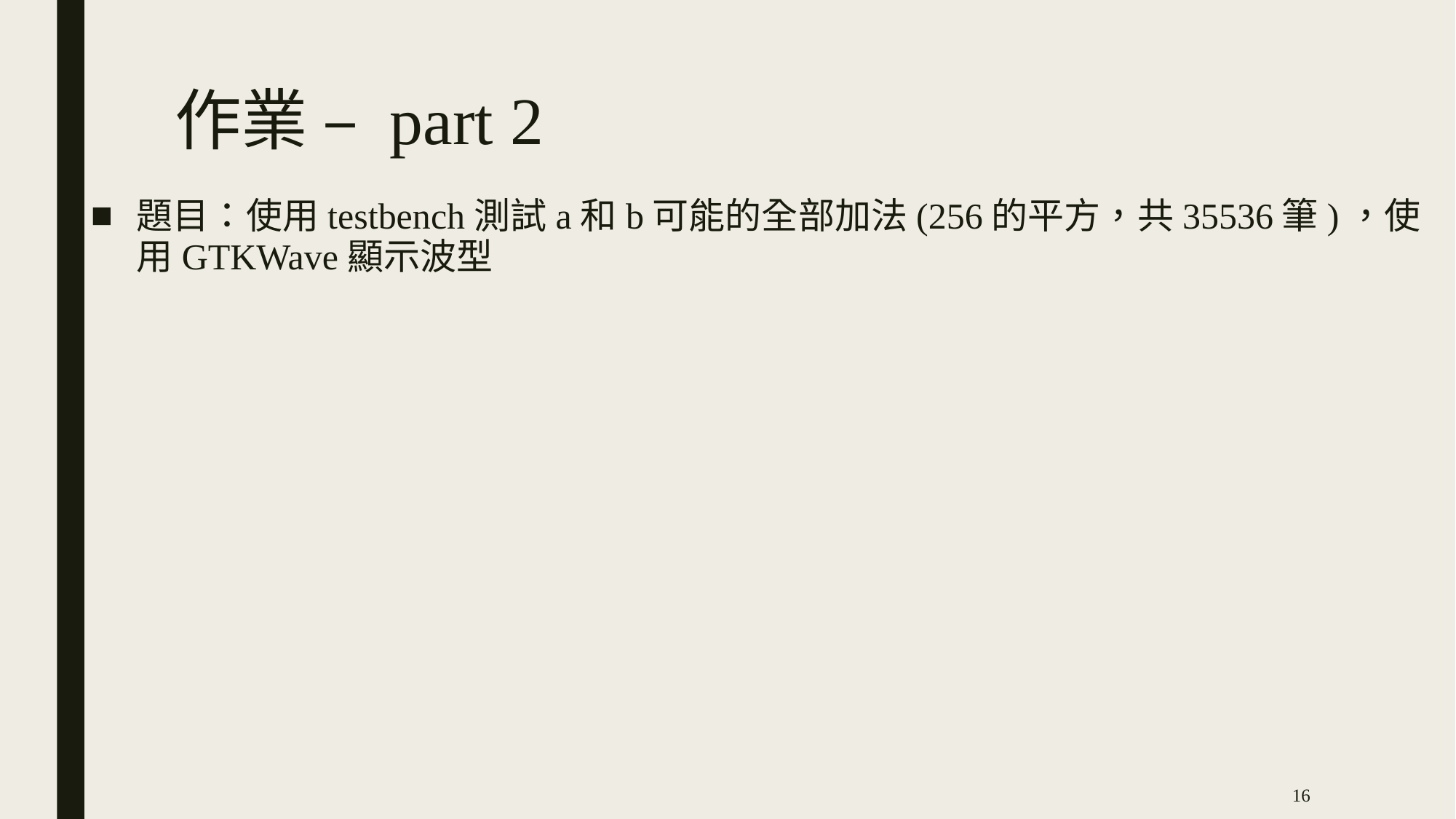

# 作業 – part 2
題目：使用testbench測試a和b可能的全部加法(256的平方，共35536筆)，使用GTKWave顯示波型
16